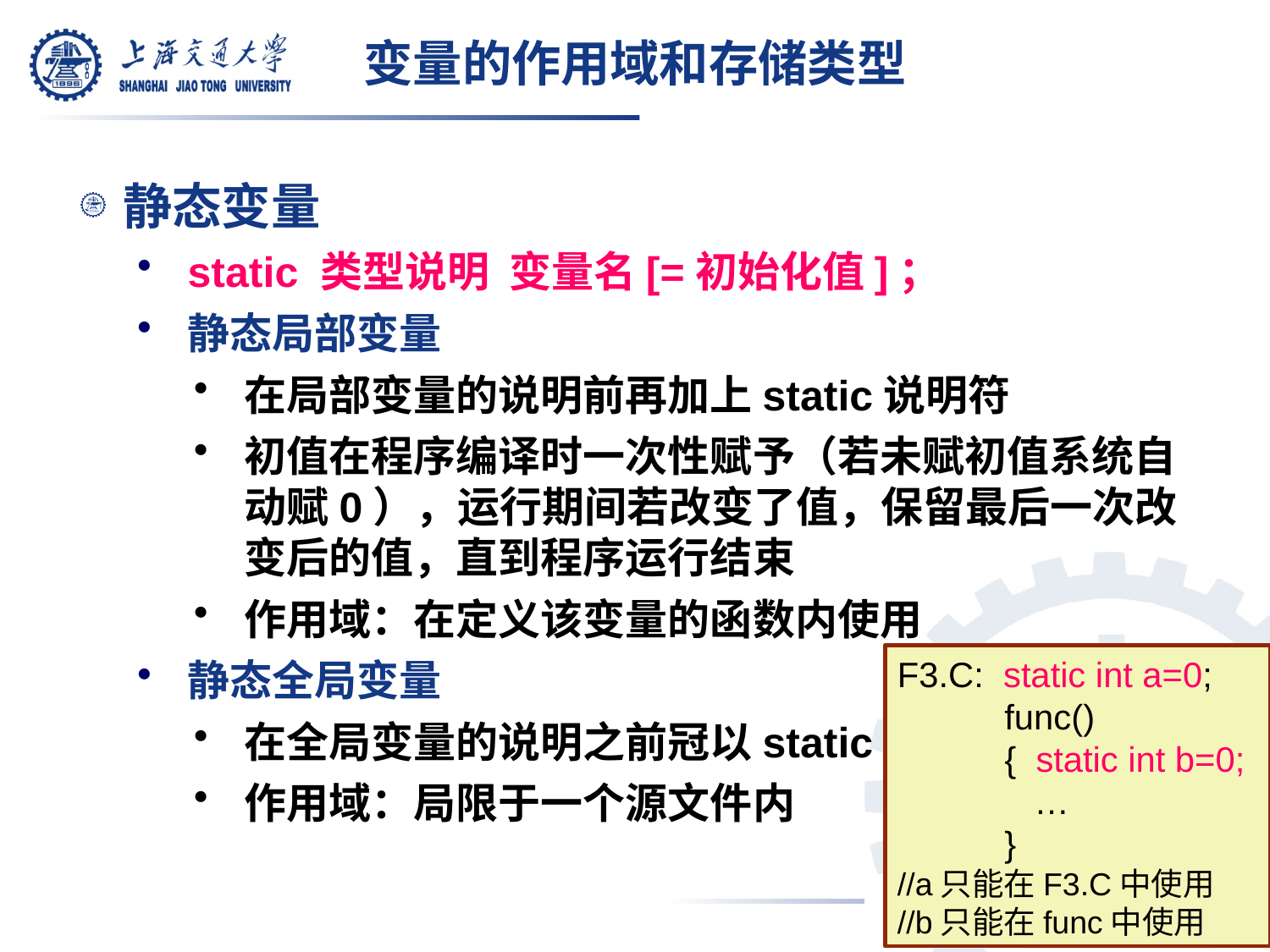

# 变量的作用域和存储类型
静态变量
static 类型说明  变量名[=初始化值]；
静态局部变量
在局部变量的说明前再加上static说明符
初值在程序编译时一次性赋予（若未赋初值系统自动赋0），运行期间若改变了值，保留最后一次改变后的值，直到程序运行结束
作用域：在定义该变量的函数内使用
静态全局变量
在全局变量的说明之前冠以static
作用域：局限于一个源文件内
F3.C:  static int a=0;
           func()
           {  static int b=0;
   	 …
           }
//a只能在F3.C中使用
//b只能在func中使用